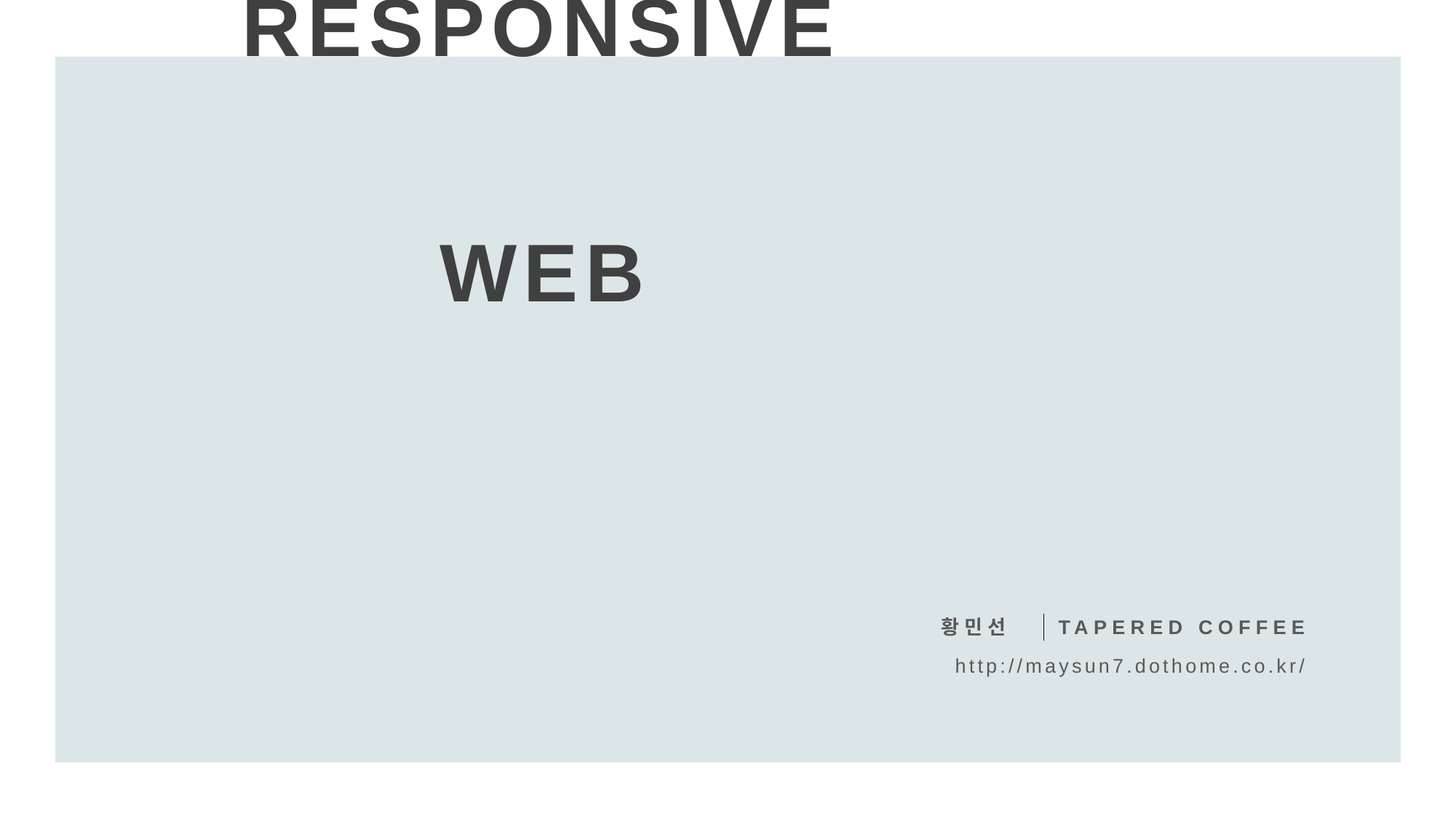

# RESPONSIVE WEB
황민선    TAPERED COFFEE
http://maysun7.dothome.co.kr/